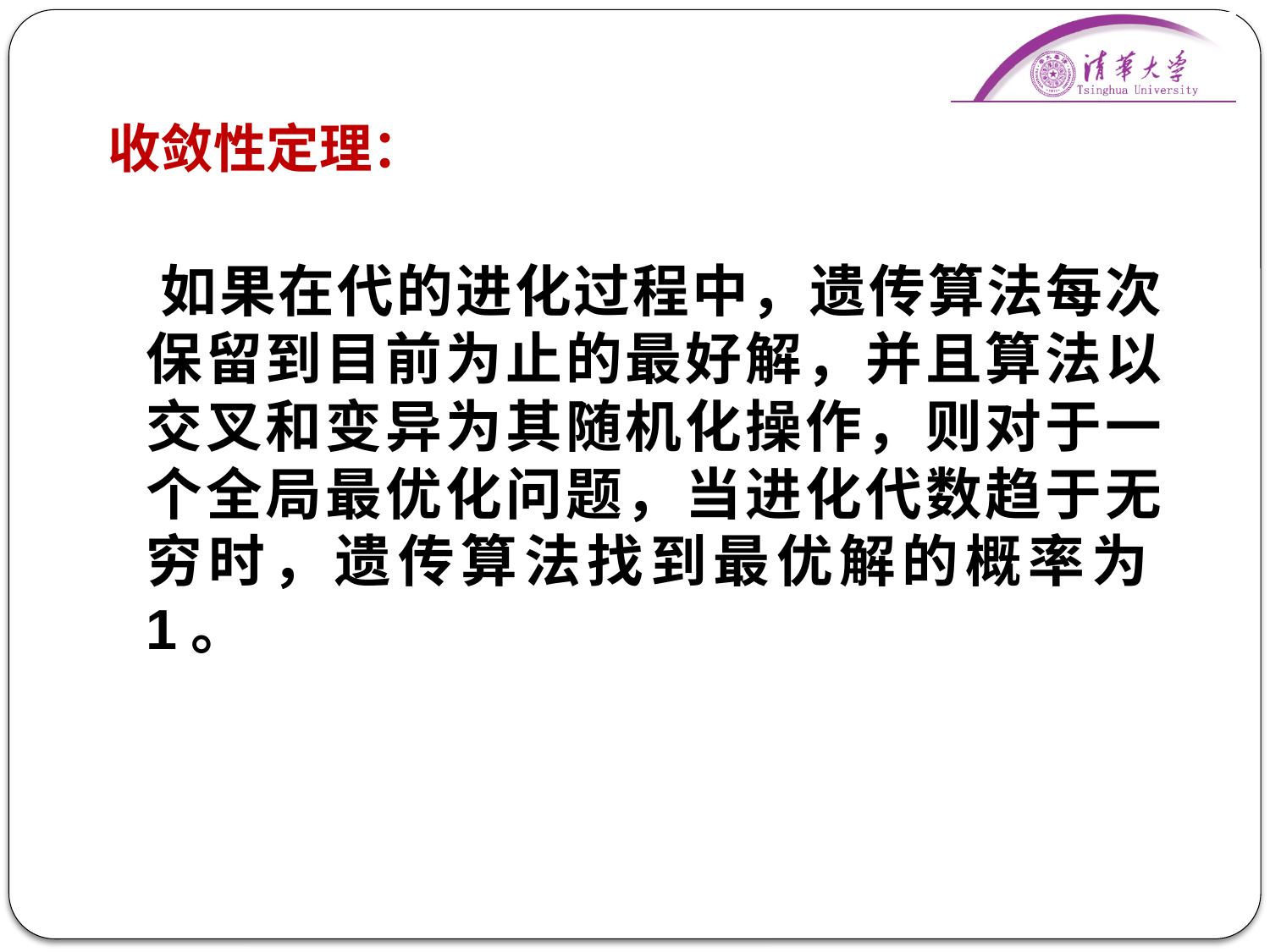

收敛性定理：

   如果在代的进化过程中，遗传算法每次保留到目前为止的最好解，并且算法以交叉和变异为其随机化操作，则对于一个全局最优化问题，当进化代数趋于无穷时，遗传算法找到最优解的概率为1。